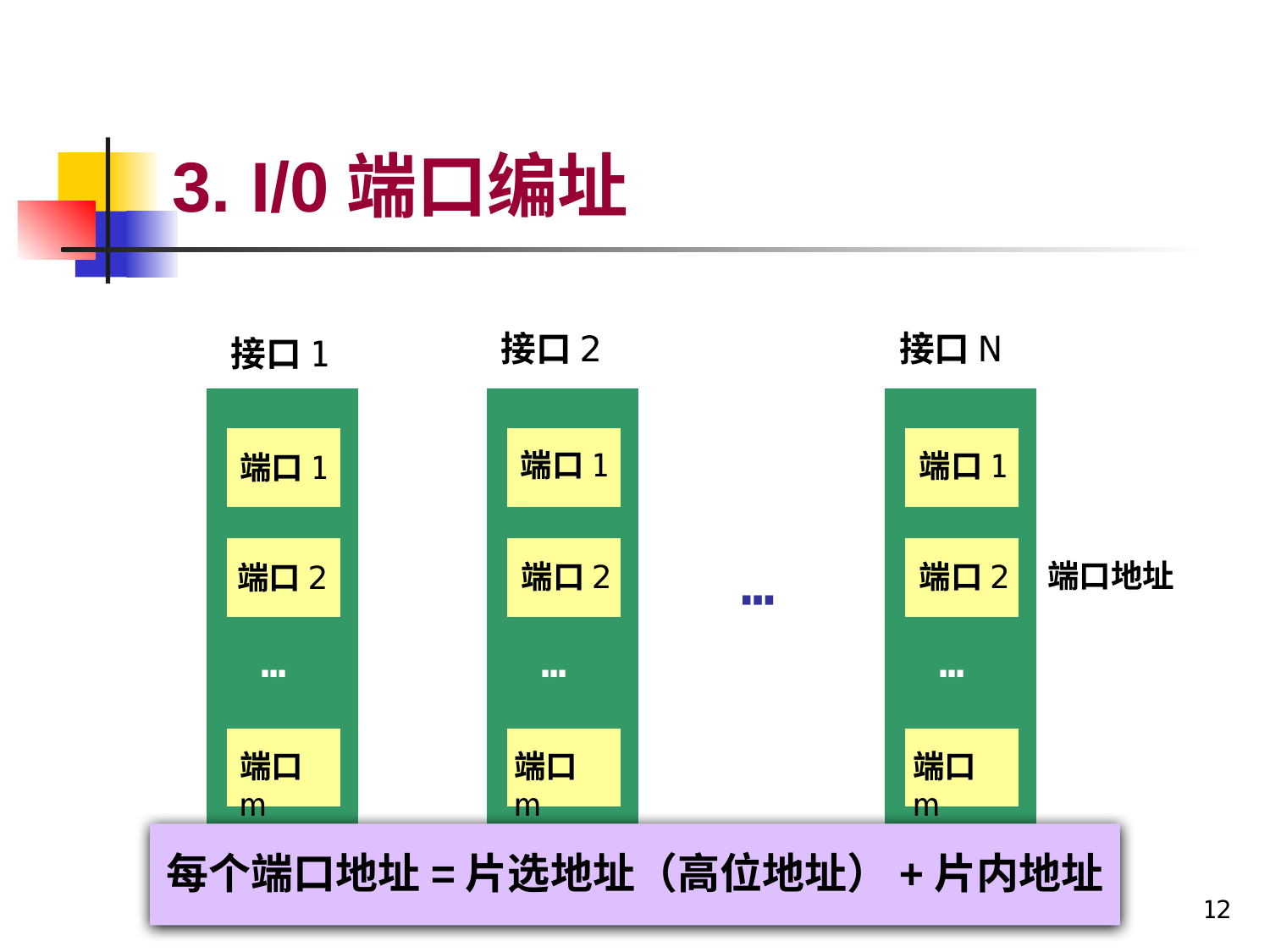

# 3. I/0端口编址

接口2
接口N
接口1

端口1
端口1
端口1

端口地址
端口2
端口2
端口2
┅
┅
┅
┅

端口m
端口m
端口m
计算机系统中包含各类不同功能的接口电路。
每个接口中含1个或多个端口。
端口编址
为确保CPU能够访问到每个不同的端口
寻址端口的方法：
先找到端口所在的接口电路芯片
在该芯片上找到具体访问的端口
若接口中仅有一个端口，则找到芯片即找到端口
若接口中有多个端口，则找到芯片后需再找端口
片选
片内寻址
每个端口地址=片选地址（高位地址）+片内地址
12